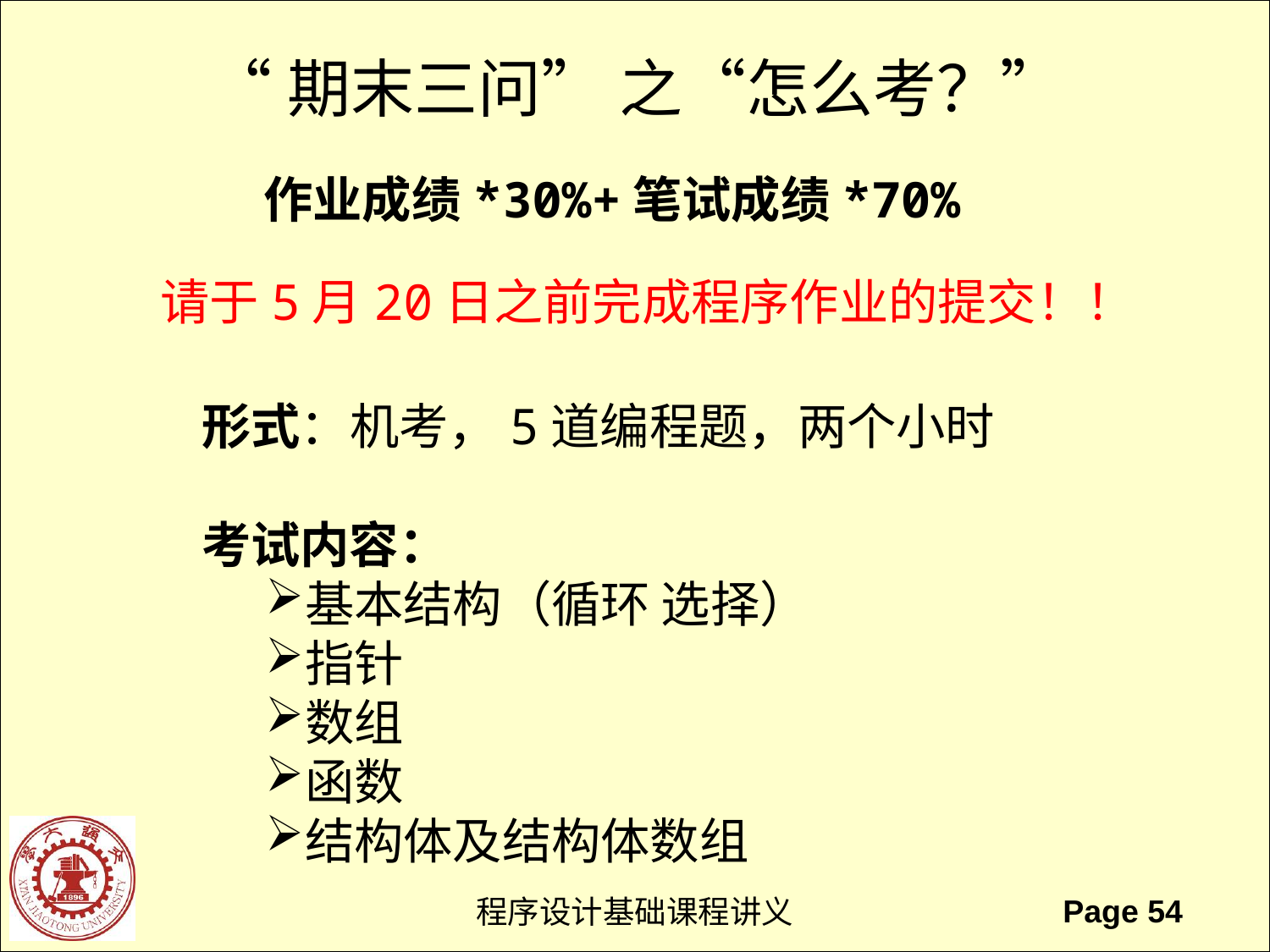

“期末三问” 之“怎么考？”
作业成绩*30%+笔试成绩*70%
请于5月20日之前完成程序作业的提交！！
形式：机考，5道编程题，两个小时

考试内容：
基本结构（循环 选择）
指针
数组
函数
结构体及结构体数组